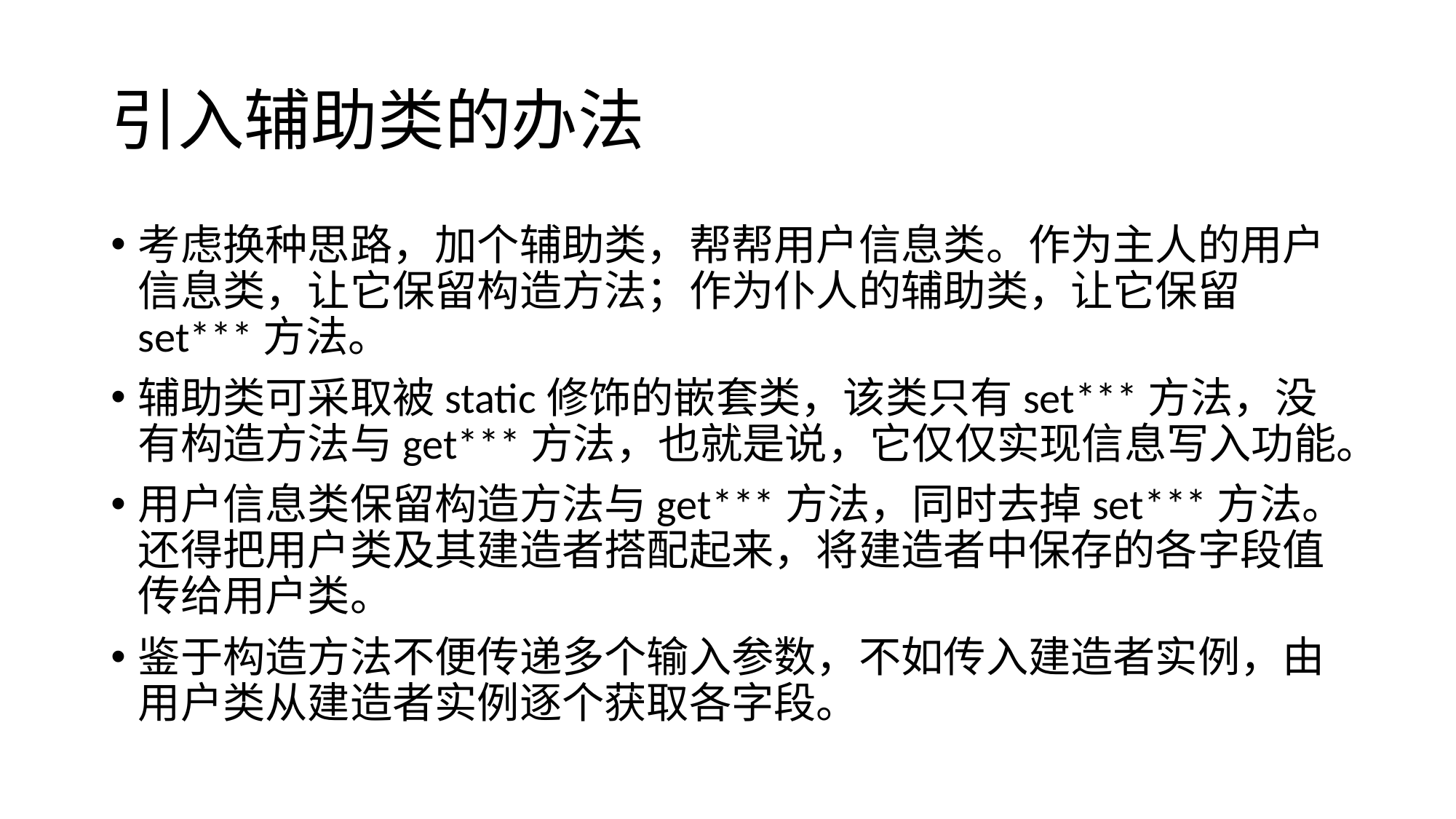

# 引入辅助类的办法
考虑换种思路，加个辅助类，帮帮用户信息类。作为主人的用户信息类，让它保留构造方法；作为仆人的辅助类，让它保留set***方法。
辅助类可采取被static修饰的嵌套类，该类只有set***方法，没有构造方法与get***方法，也就是说，它仅仅实现信息写入功能。
用户信息类保留构造方法与get***方法，同时去掉set***方法。还得把用户类及其建造者搭配起来，将建造者中保存的各字段值传给用户类。
鉴于构造方法不便传递多个输入参数，不如传入建造者实例，由用户类从建造者实例逐个获取各字段。